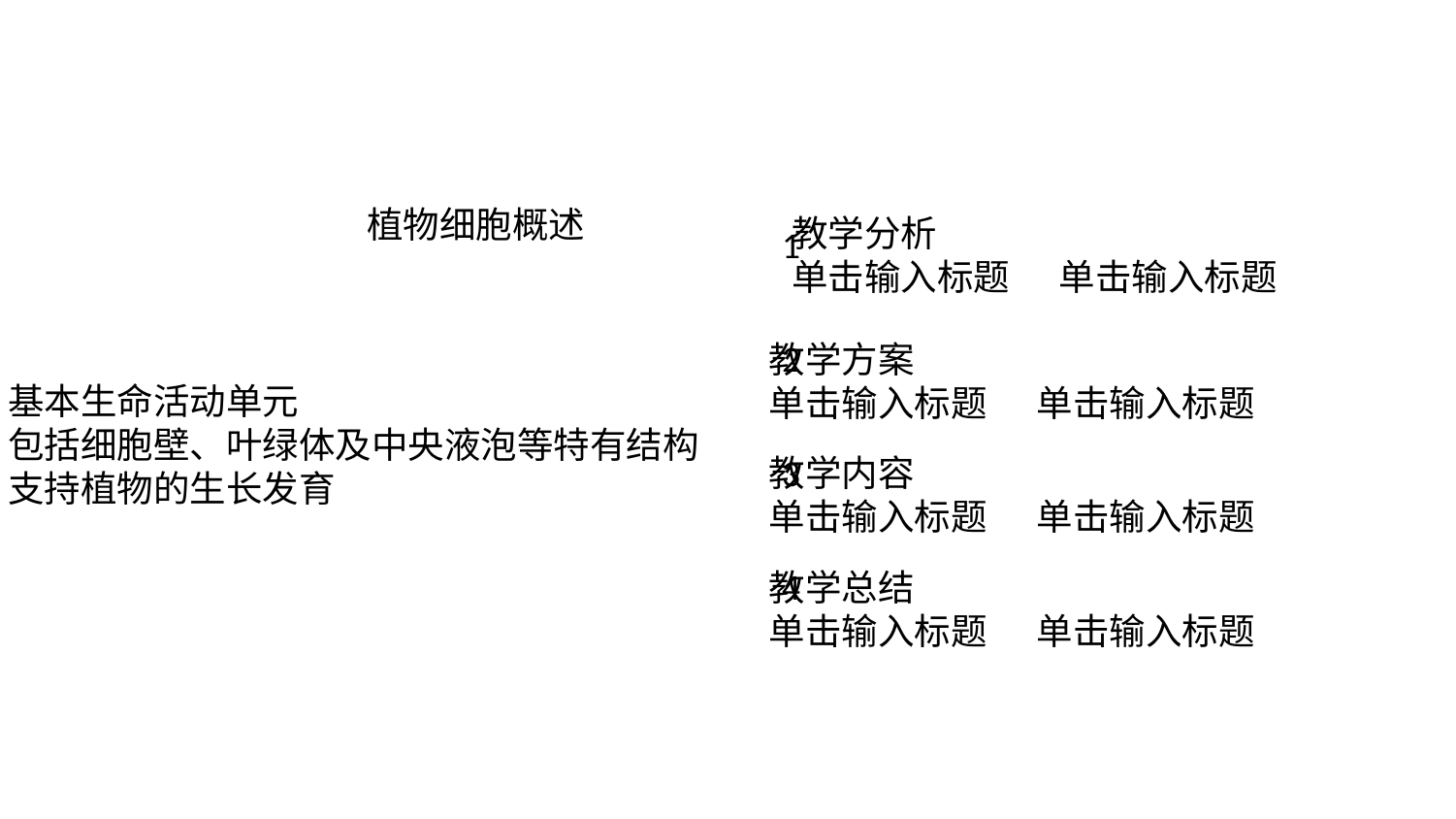

植物细胞概述
教学分析
单击输入标题      单击输入标题

1
2
教学方案
单击输入标题      单击输入标题
基本生命活动单元
包括细胞壁、叶绿体及中央液泡等特有结构
支持植物的生长发育
3
教学内容
单击输入标题      单击输入标题
4
教学总结
单击输入标题      单击输入标题